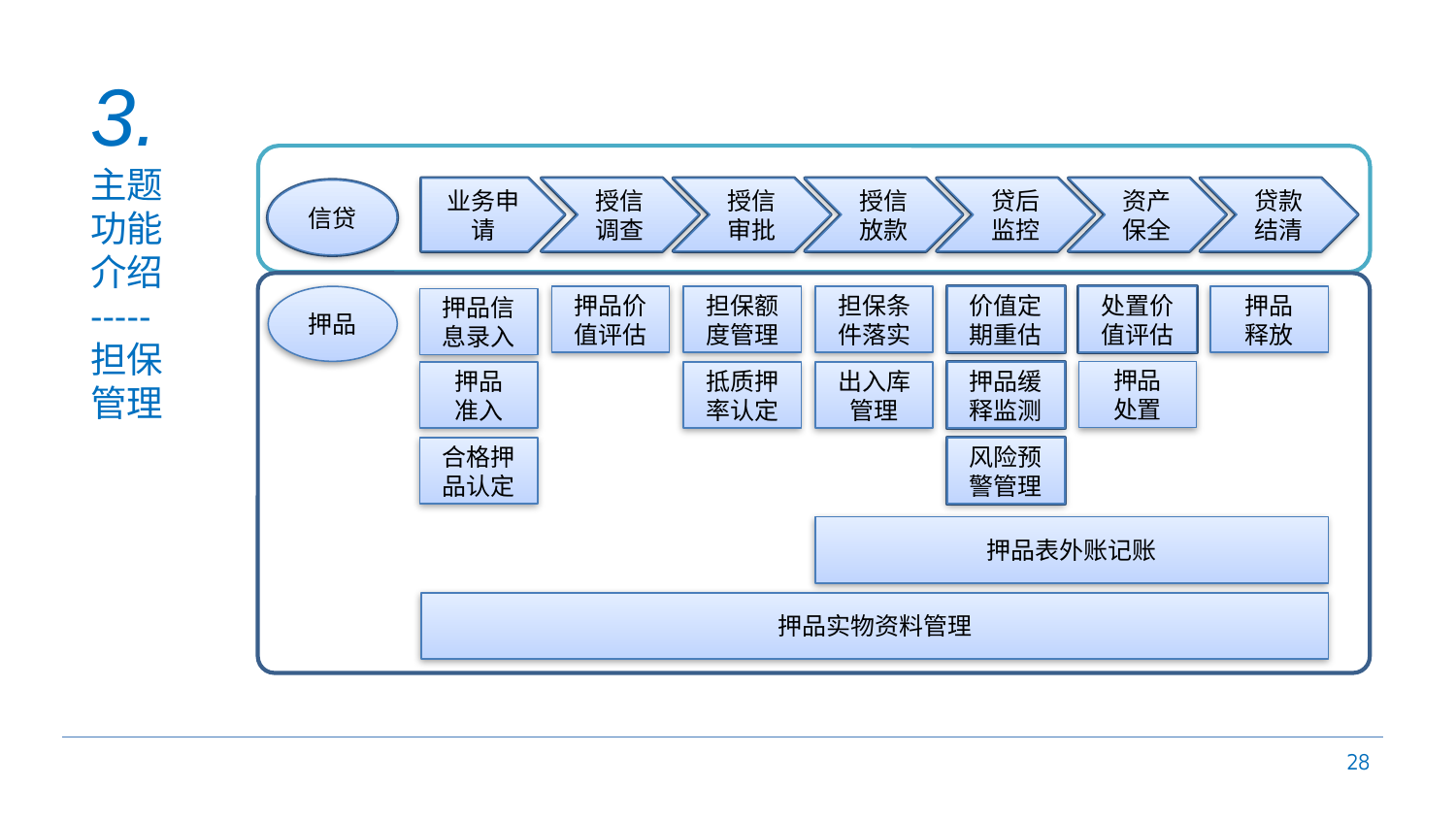

# 3. 主题 功能 介绍 ----- 担保 管理

业务申请
业务申请
授信调查
授信调查
授信审批
授信审批
授信放款
授信放款
贷后监控
贷后监控
资产保全
资产保全
贷款结清
贷款结清
信贷
信贷

押品
释放
押品价值评估
担保额度管理
担保条件落实
项目进度管理
价值定期重估
押品处置
处置价值评估
押品
押品信息录入
押品
准入
抵质押
率认定
出入库管理
押品缓释监测
押品缓释监测
合格押
品认定
风险预警管理
风险预警管理
押品表外账记账
押品
处置
押品实物资料管理
28